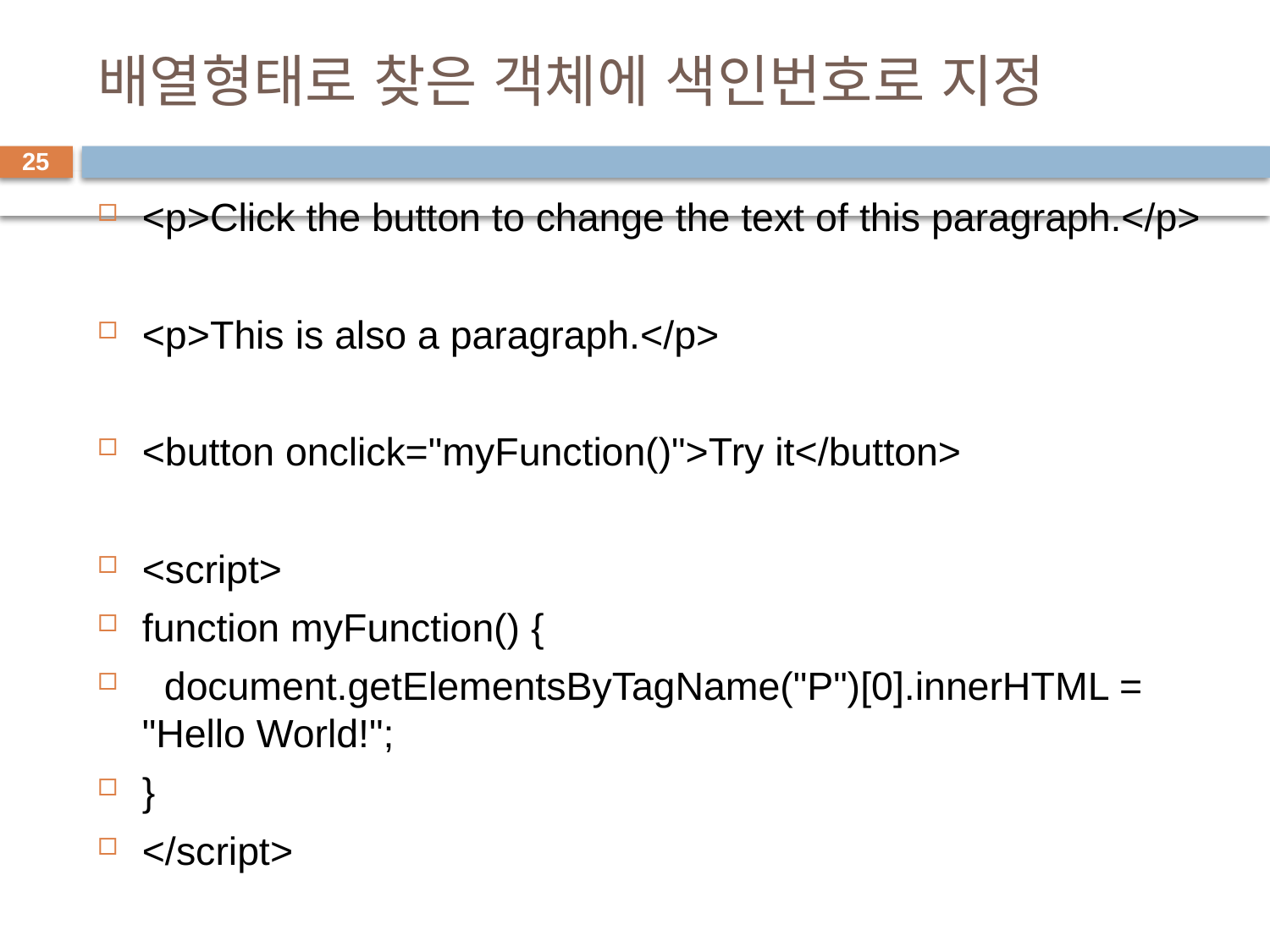

# 배열형태로 찾은 객체에 색인번호로 지정
25
<p>Click the button to change the text of this paragraph.</p>

<p>This is also a paragraph.</p>

<button onclick="myFunction()">Try it</button>

<script>
function myFunction() {
  document.getElementsByTagName("P")[0].innerHTML = "Hello World!";
}
</script>